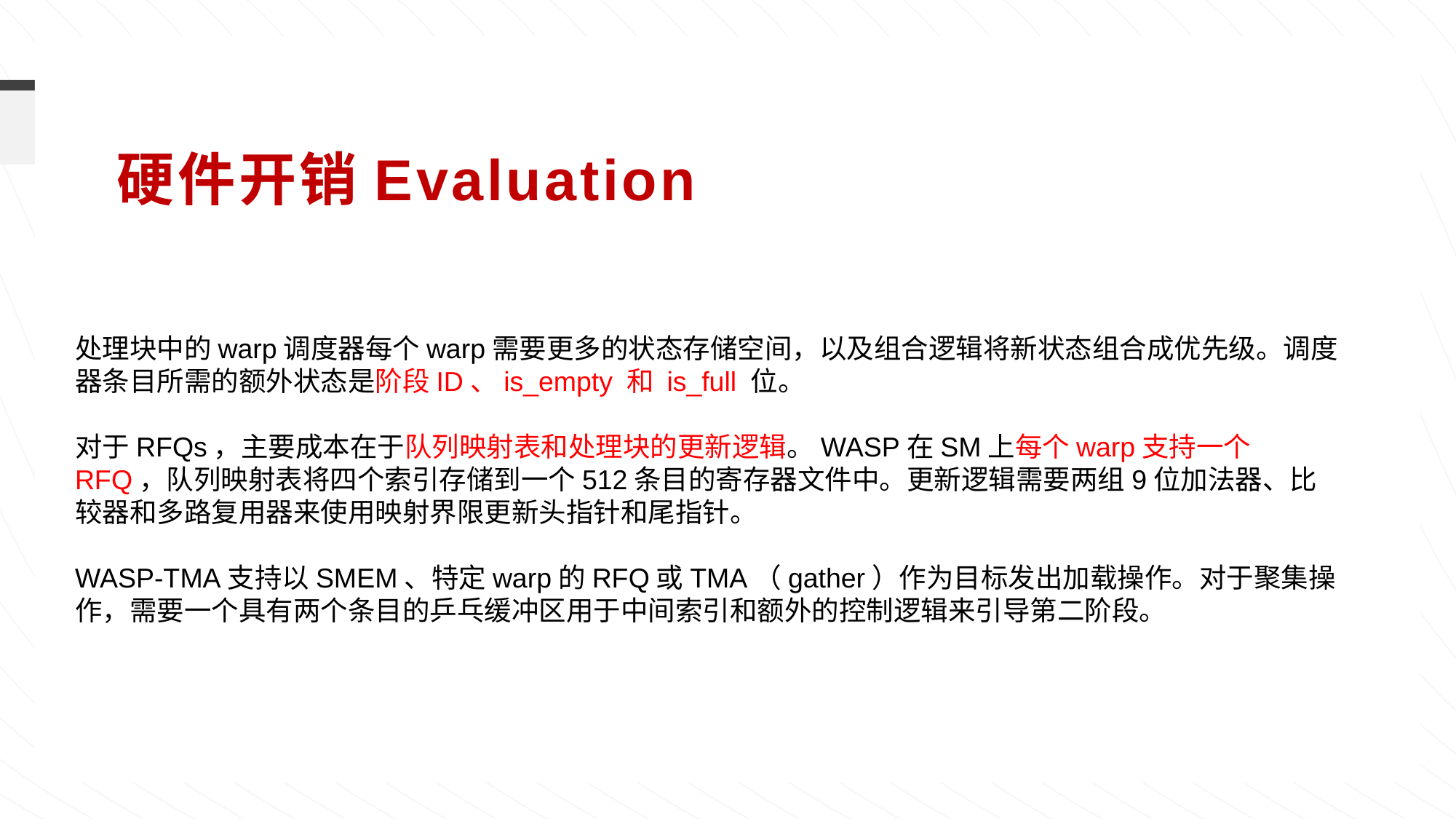

硬件开销Evaluation
处理块中的warp调度器每个warp需要更多的状态存储空间，以及组合逻辑将新状态组合成优先级。调度器条目所需的额外状态是阶段ID、is_empty 和 is_full 位。

对于RFQs，主要成本在于队列映射表和处理块的更新逻辑。WASP在SM上每个warp支持一个RFQ，队列映射表将四个索引存储到一个512条目的寄存器文件中。更新逻辑需要两组9位加法器、比较器和多路复用器来使用映射界限更新头指针和尾指针。

WASP-TMA支持以SMEM、特定warp的RFQ或TMA（gather）作为目标发出加载操作。对于聚集操作，需要一个具有两个条目的乒乓缓冲区用于中间索引和额外的控制逻辑来引导第二阶段。